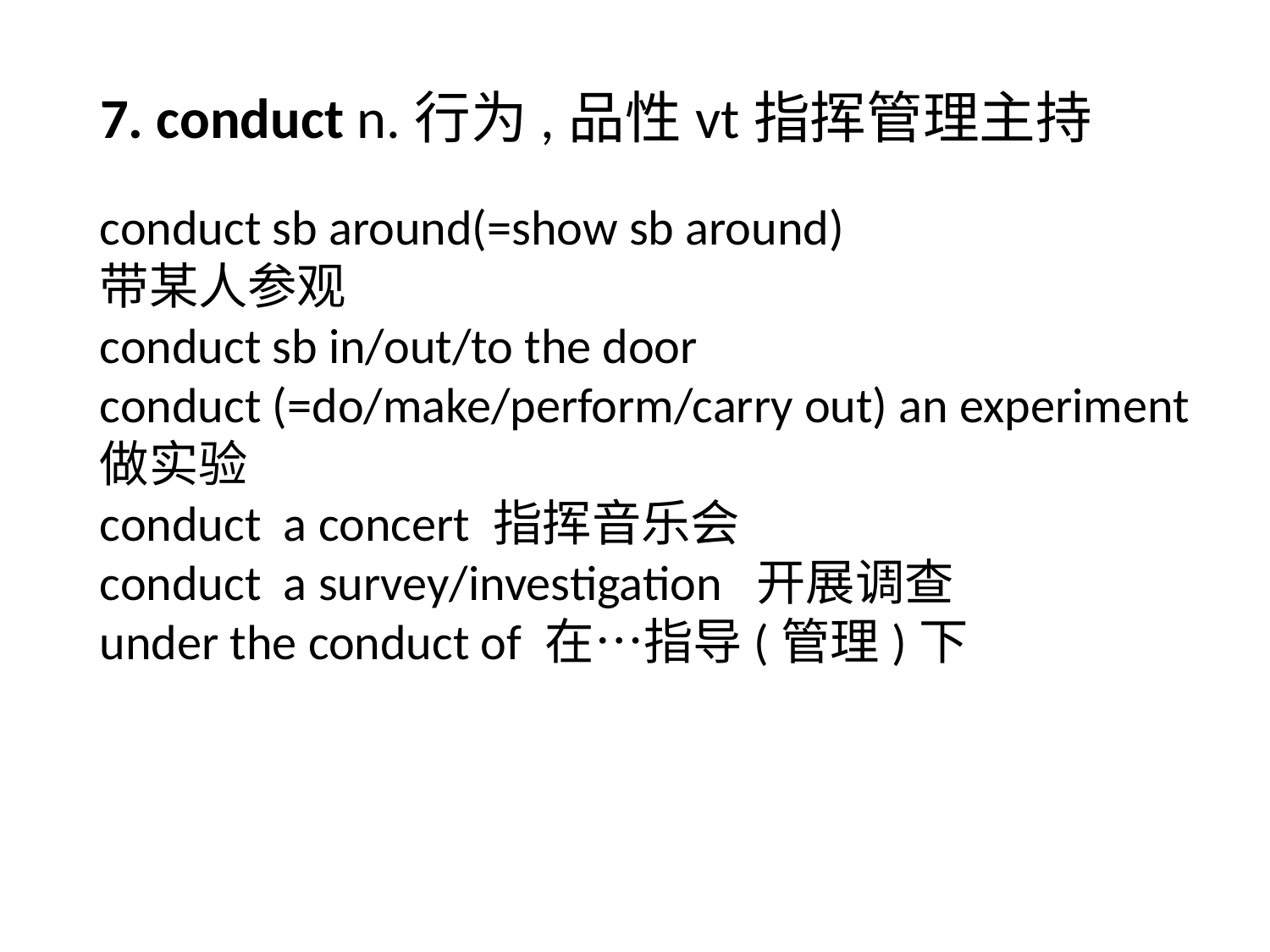

# 7. conduct n.行为,品性vt指挥管理主持
conduct sb around(=show sb around)
带某人参观
conduct sb in/out/to the door
conduct (=do/make/perform/carry out) an experiment
做实验
conduct  a concert 指挥音乐会
conduct  a survey/investigation  开展调查
under the conduct of 在…指导(管理)下